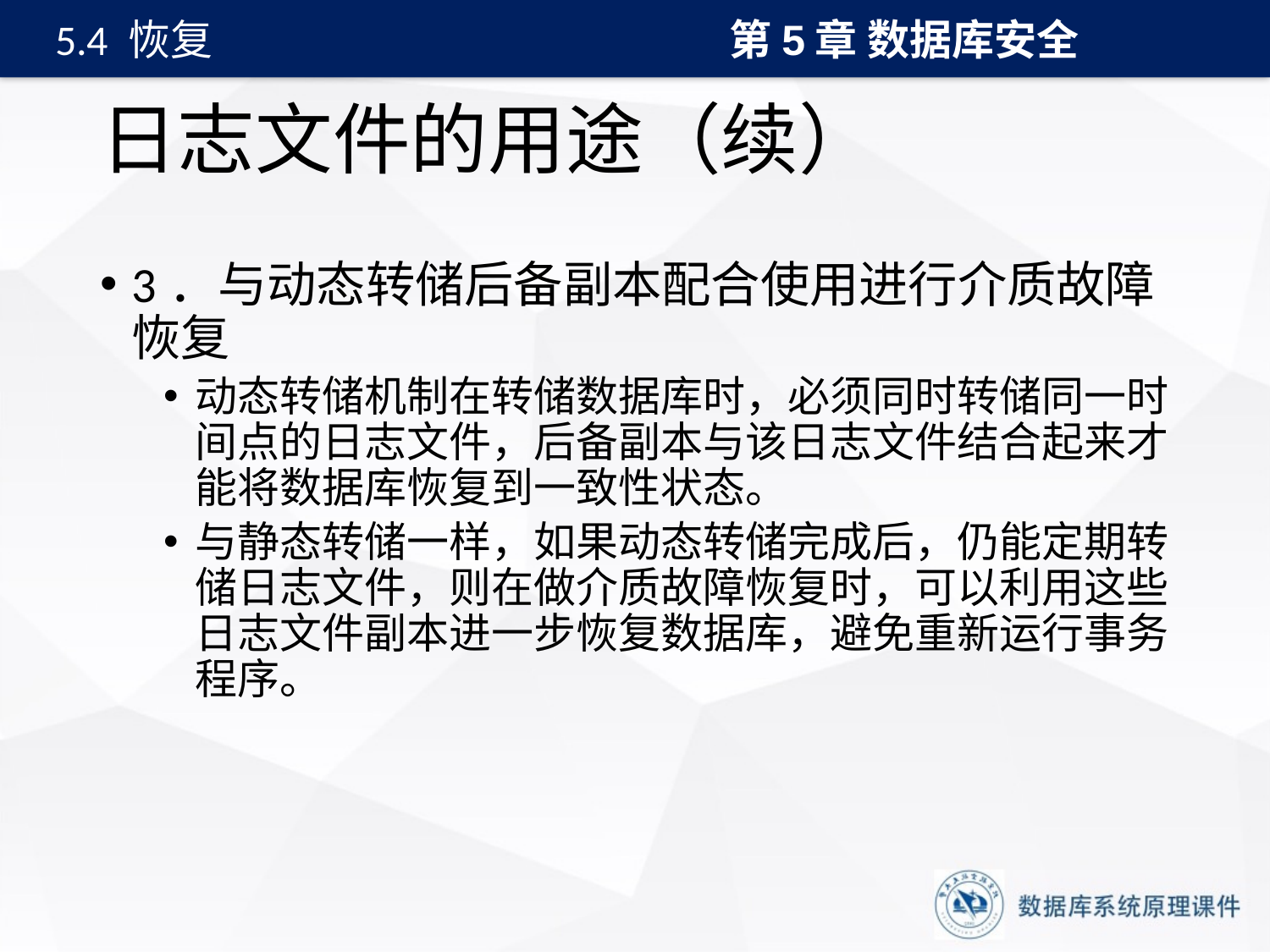

第5章 数据库安全
5.4 恢复
# 日志文件的用途（续）
3．与动态转储后备副本配合使用进行介质故障恢复
动态转储机制在转储数据库时，必须同时转储同一时间点的日志文件，后备副本与该日志文件结合起来才能将数据库恢复到一致性状态。
与静态转储一样，如果动态转储完成后，仍能定期转储日志文件，则在做介质故障恢复时，可以利用这些日志文件副本进一步恢复数据库，避免重新运行事务程序。